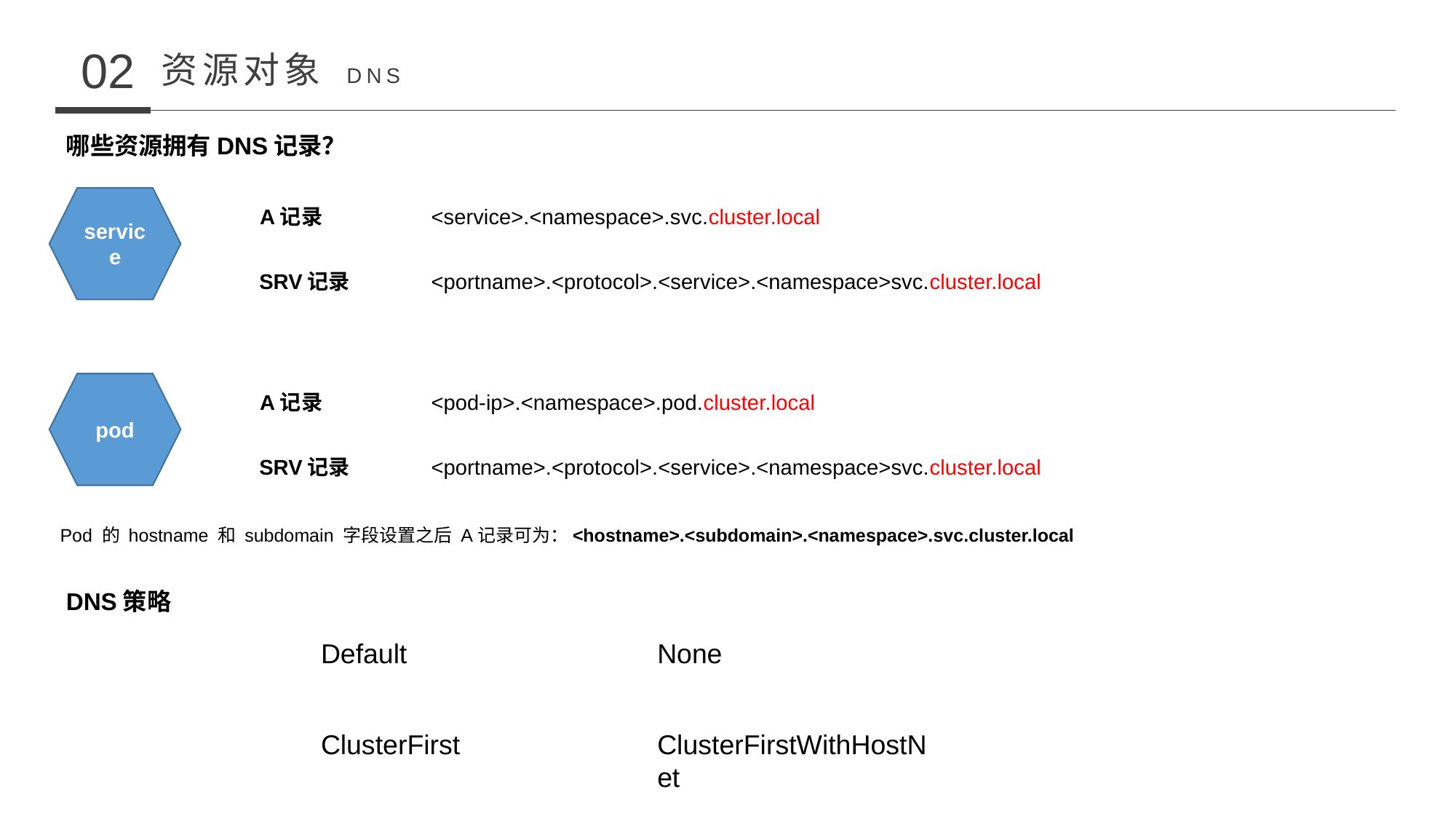

02
资源对象 DNS
哪些资源拥有DNS记录？
service
A记录
<service>.<namespace>.svc.cluster.local
SRV记录
<portname>.<protocol>.<service>.<namespace>svc.cluster.local
pod
A记录
<pod-ip>.<namespace>.pod.cluster.local
SRV记录
<portname>.<protocol>.<service>.<namespace>svc.cluster.local
Pod 的 hostname 和 subdomain 字段设置之后 A记录可为：<hostname>.<subdomain>.<namespace>.svc.cluster.local
DNS策略
Default
None
ClusterFirst
ClusterFirstWithHostNet